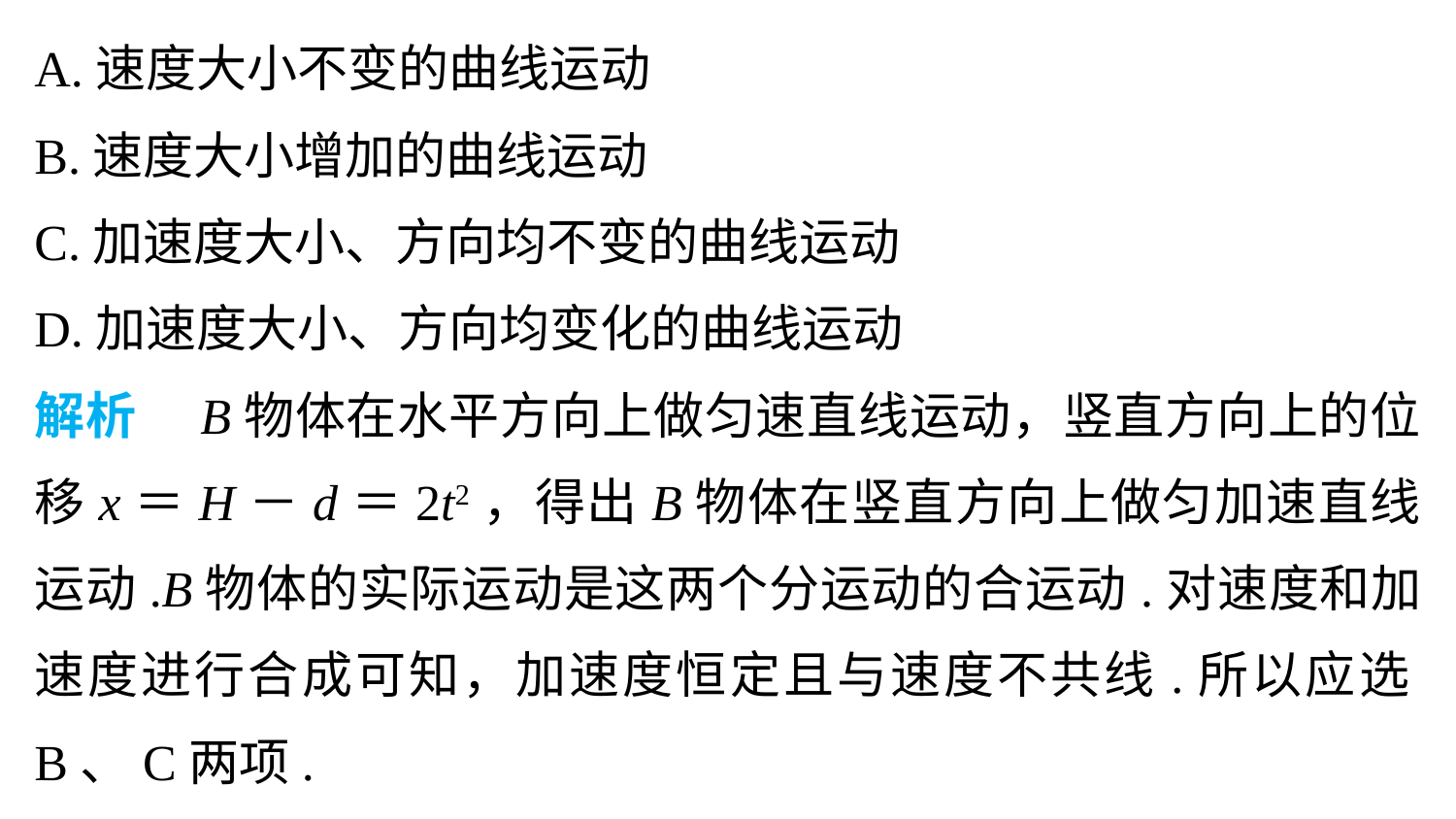

A.速度大小不变的曲线运动
B.速度大小增加的曲线运动
C.加速度大小、方向均不变的曲线运动
D.加速度大小、方向均变化的曲线运动
解析　B物体在水平方向上做匀速直线运动，竖直方向上的位移x＝H－d＝2t2，得出B物体在竖直方向上做匀加速直线运动.B物体的实际运动是这两个分运动的合运动.对速度和加速度进行合成可知，加速度恒定且与速度不共线.所以应选B、C两项.
答案　BC